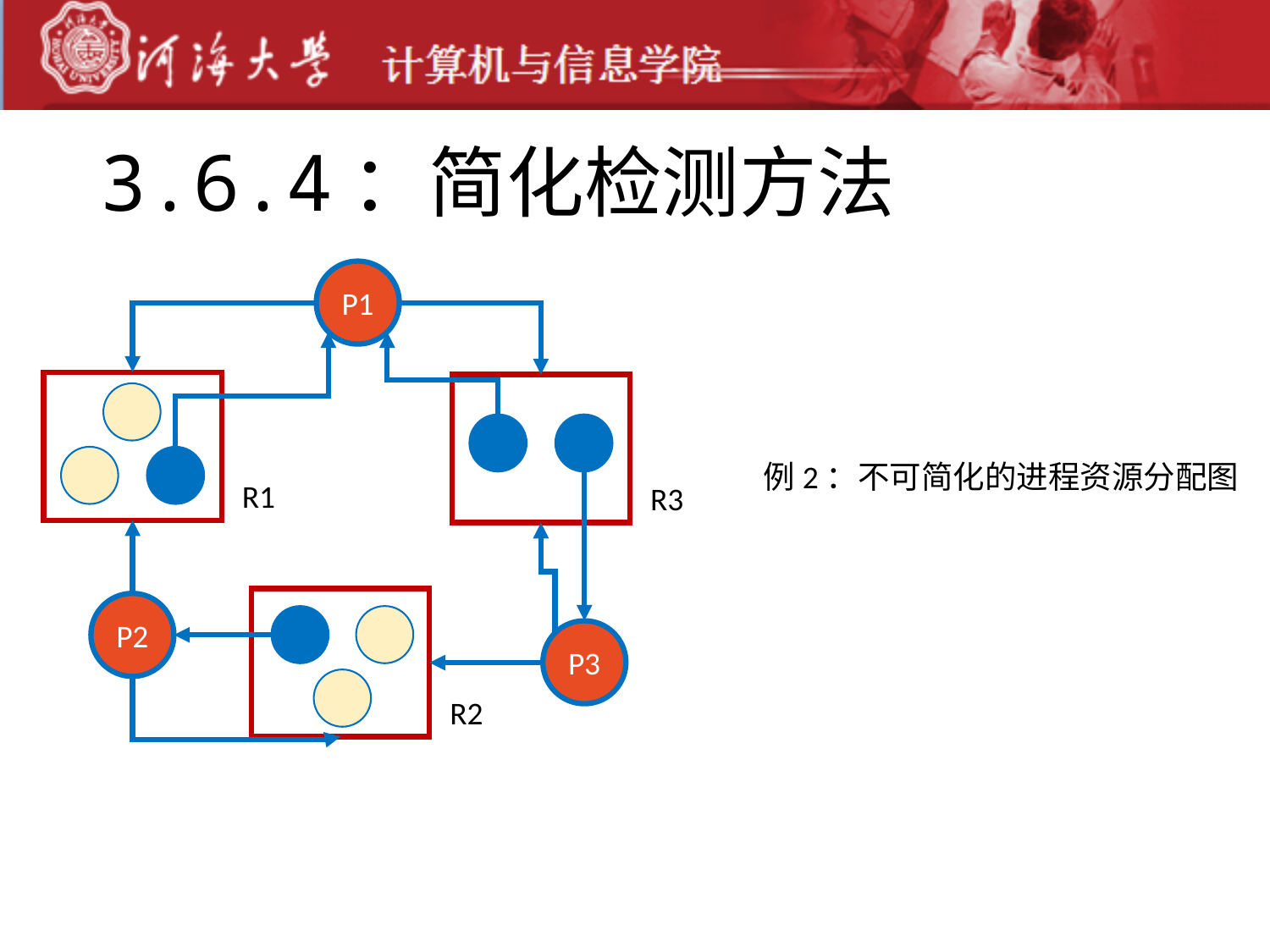

# 3.6.4：简化检测方法
P1

R1

R3
例2：不可简化的进程资源分配图

R2
P2
P3